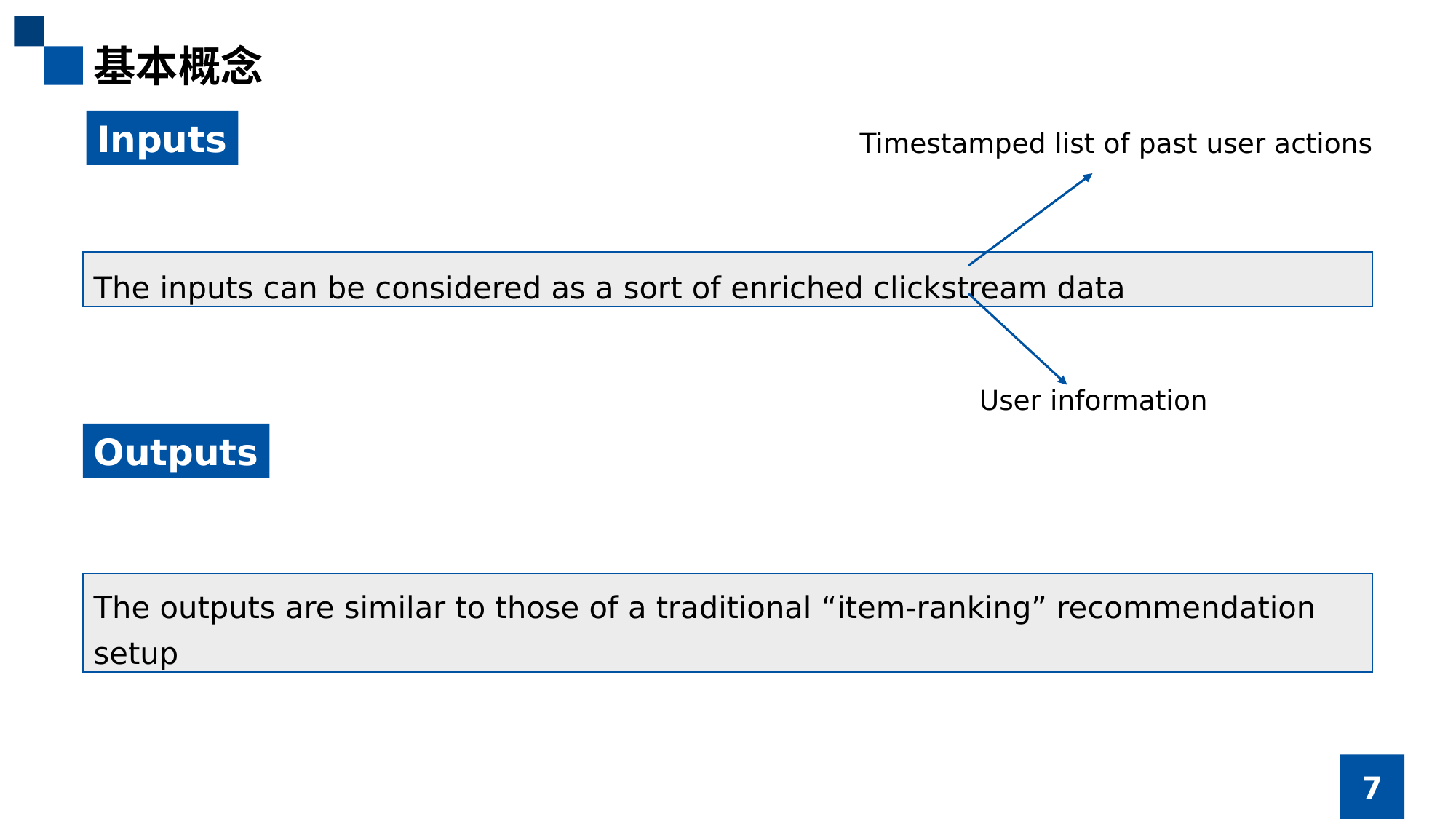

基本概念
Inputs
Timestamped list of past user actions

The inputs can be considered as a sort of enriched clickstream data
User information
Outputs
The outputs are similar to those of a traditional “item-ranking” recommendation setup

7